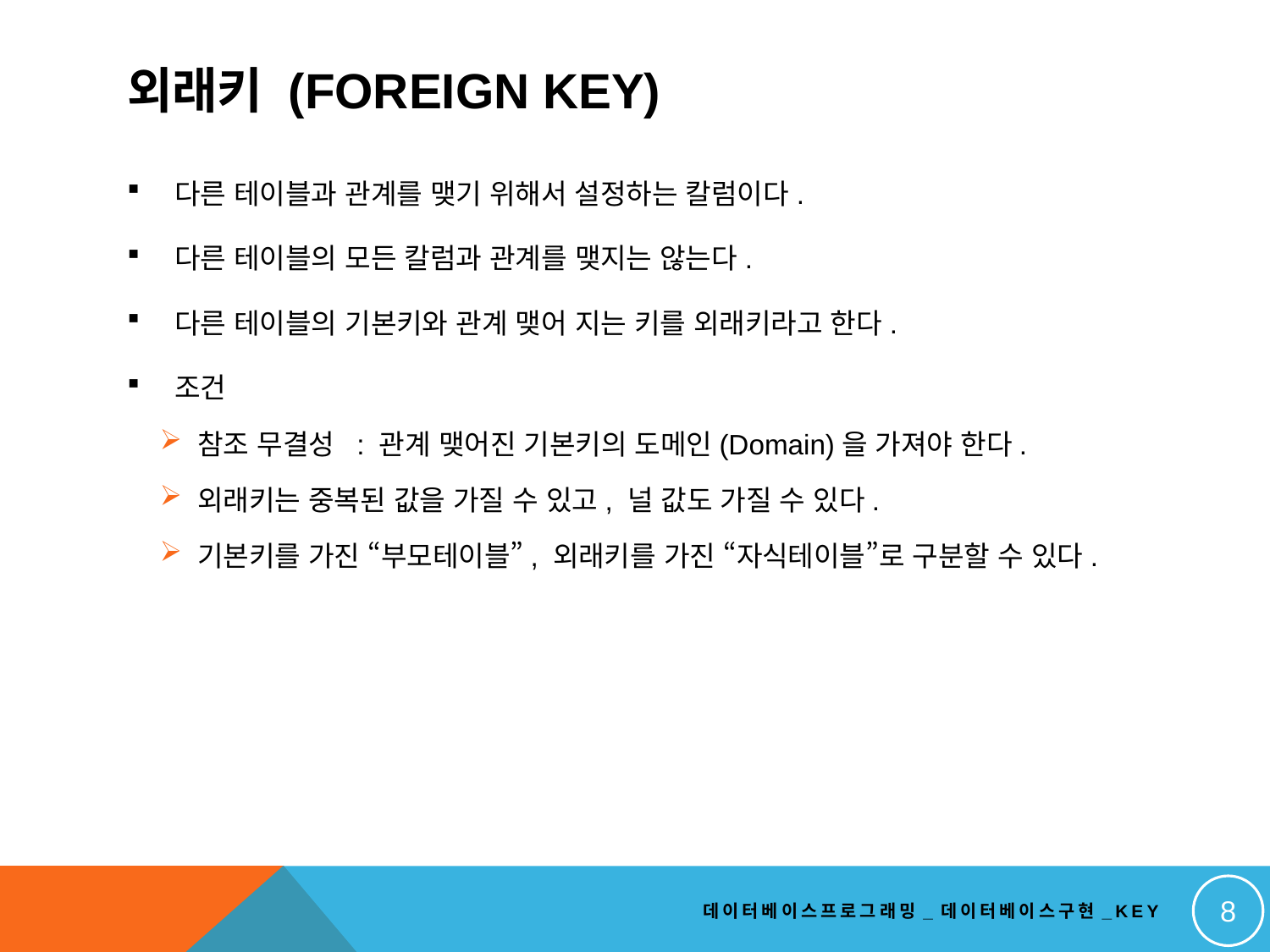

# 외래키 (foreign key)
다른 테이블과 관계를 맺기 위해서 설정하는 칼럼이다.
다른 테이블의 모든 칼럼과 관계를 맺지는 않는다.
다른 테이블의 기본키와 관계 맺어 지는 키를 외래키라고 한다.
조건
 참조 무결성  : 관계 맺어진 기본키의 도메인(Domain)을 가져야 한다.
 외래키는 중복된 값을 가질 수 있고, 널 값도 가질 수 있다.
 기본키를 가진 “부모테이블”, 외래키를 가진 “자식테이블”로 구분할 수 있다.
8
데이터베이스프로그래밍_데이터베이스구현_KEY